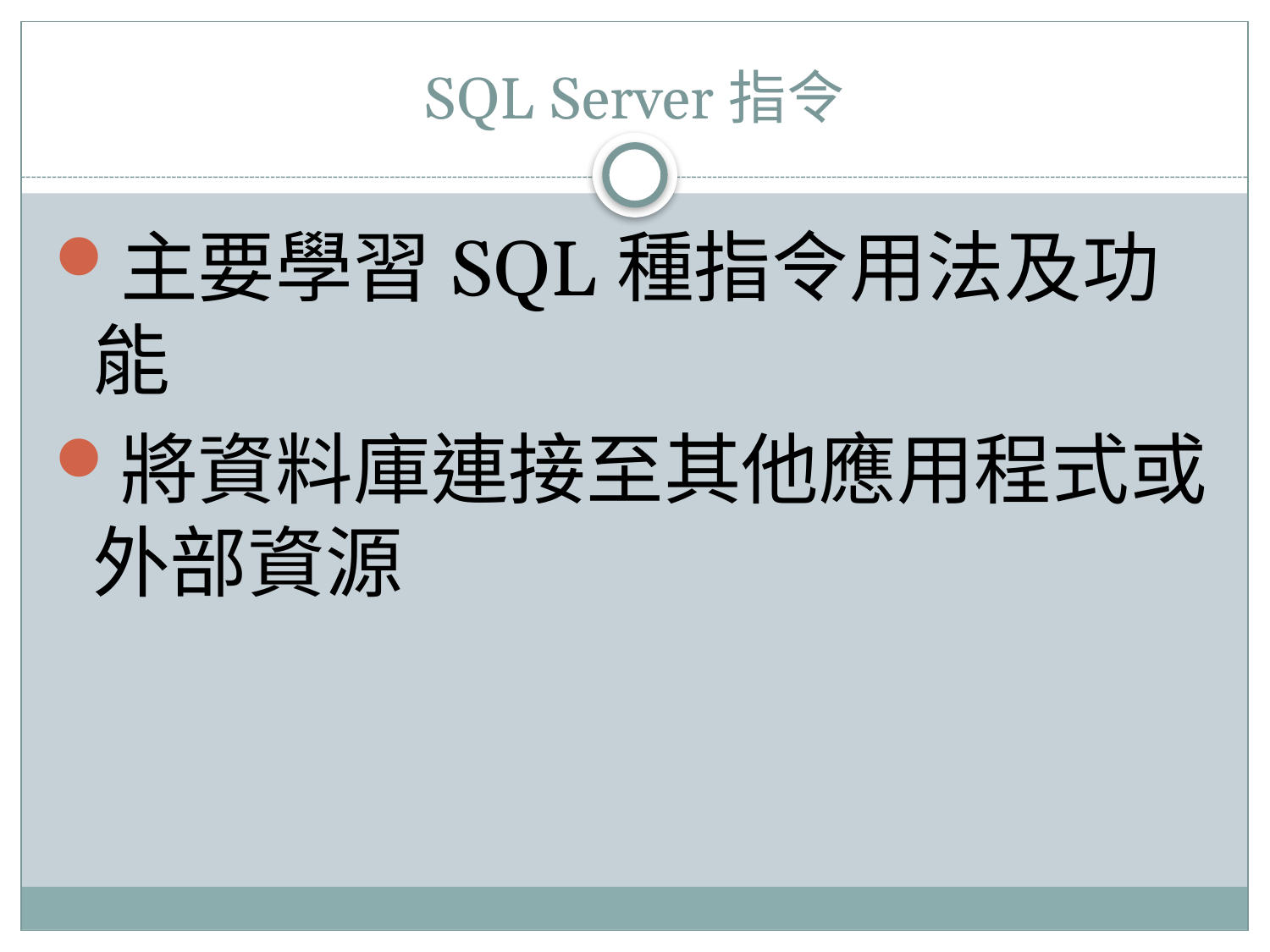

# SQL Server指令
主要學習SQL種指令用法及功能
將資料庫連接至其他應用程式或外部資源